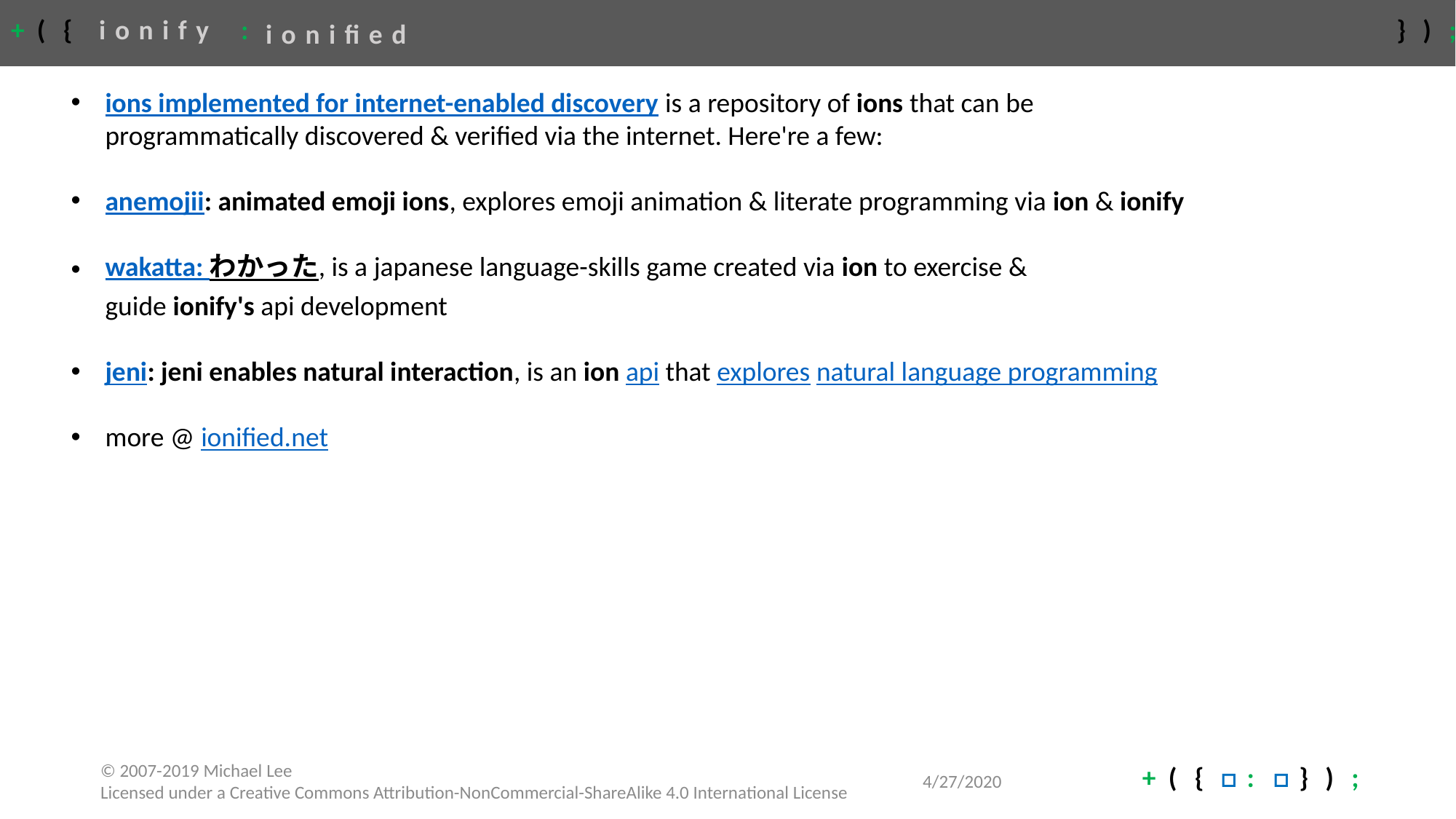

# ionified
ions implemented for internet-enabled discovery is a repository of ions that can be programmatically discovered & verified via the internet. Here're a few:

anemojii: animated emoji ions, explores emoji animation & literate programming via ion & ionify

wakatta: わかった, is a japanese language-skills game created via ion to exercise & guide ionify's api development

jeni: jeni enables natural interaction, is an ion api that explores natural language programming

more @ ionified.net
4/27/2020
© 2007-2019 Michael Lee
Licensed under a Creative Commons Attribution-NonCommercial-ShareAlike 4.0 International License